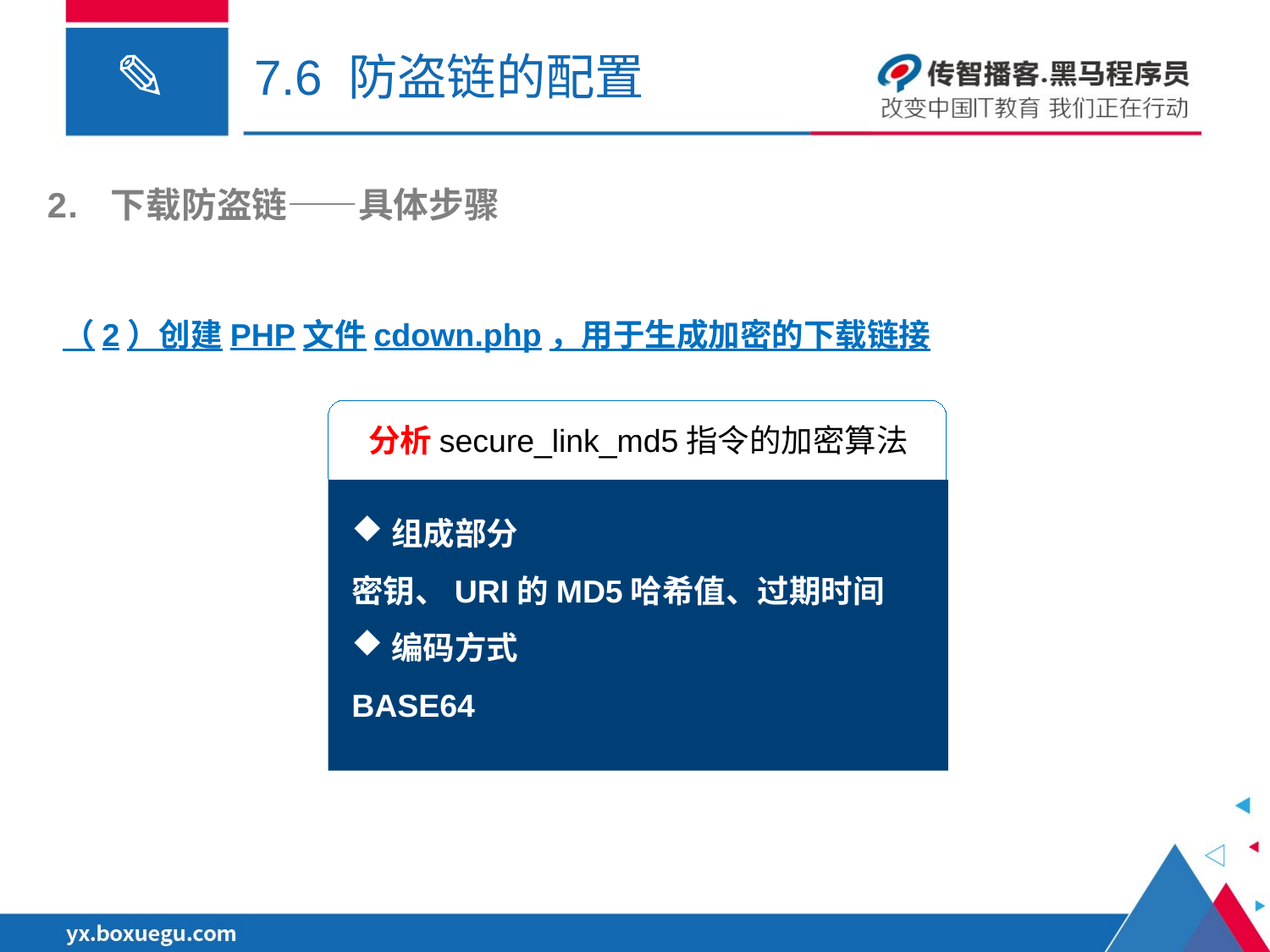

# 7.6 防盗链的配置
下载防盗链——具体步骤
（2）创建PHP文件cdown.php，用于生成加密的下载链接

分析secure_link_md5指令的加密算法
组成部分
密钥、URI的MD5哈希值、过期时间
编码方式
BASE64